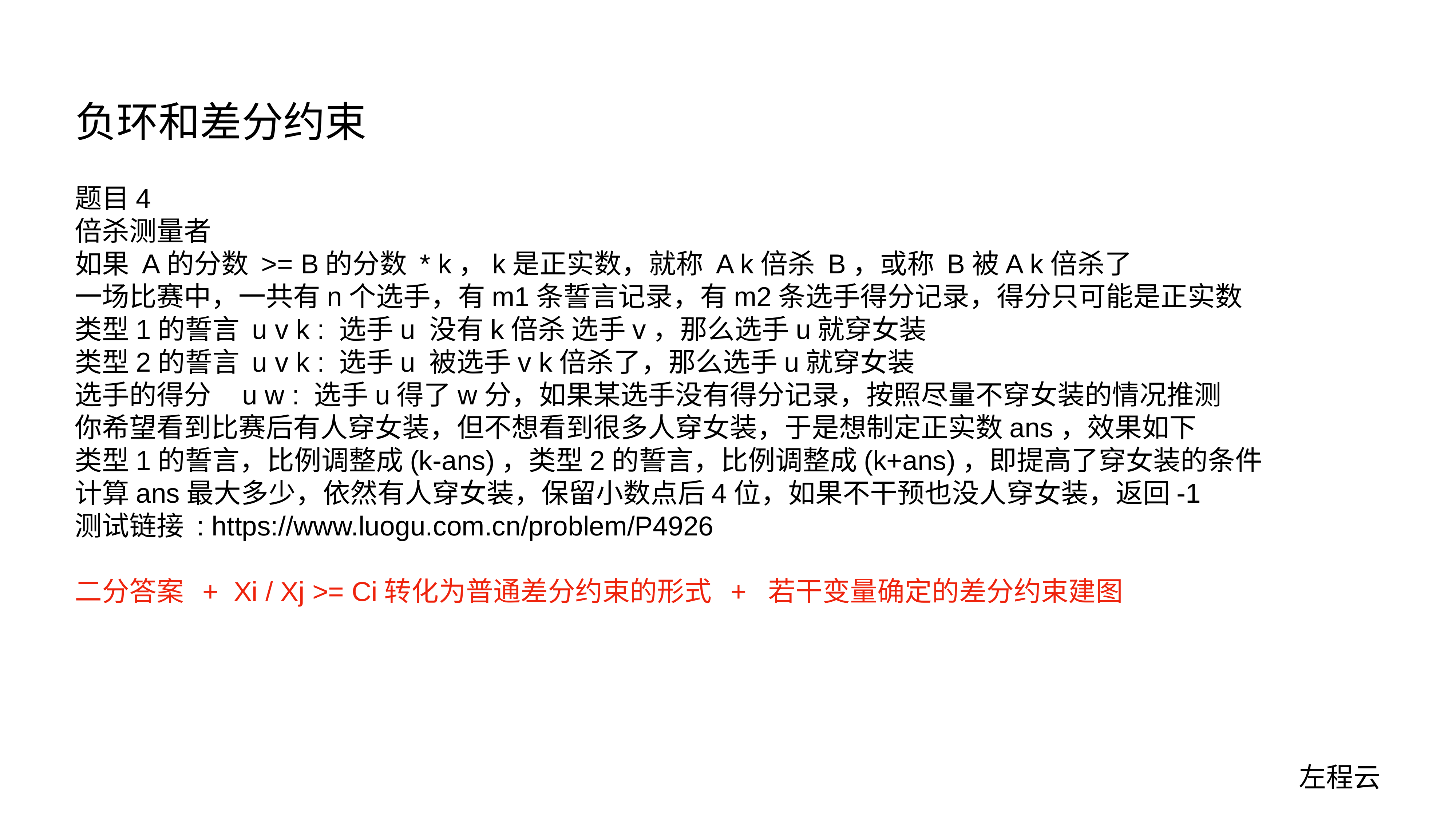

# 负环和差分约束
题目4
倍杀测量者
如果 A的分数 >= B的分数 * k，k是正实数，就称 A k倍杀 B，或称 B被A k倍杀了
一场比赛中，一共有n个选手，有m1条誓言记录，有m2条选手得分记录，得分只可能是正实数
类型1的誓言 u v k : 选手u 没有k倍杀 选手v，那么选手u就穿女装
类型2的誓言 u v k : 选手u 被选手v k倍杀了，那么选手u就穿女装
选手的得分    u w : 选手u得了w分，如果某选手没有得分记录，按照尽量不穿女装的情况推测
你希望看到比赛后有人穿女装，但不想看到很多人穿女装，于是想制定正实数ans，效果如下
类型1的誓言，比例调整成(k-ans)，类型2的誓言，比例调整成(k+ans)，即提高了穿女装的条件
计算ans最大多少，依然有人穿女装，保留小数点后4位，如果不干预也没人穿女装，返回-1
测试链接 : https://www.luogu.com.cn/problem/P4926

二分答案  +  Xi / Xj >= Ci转化为普通差分约束的形式  +  若干变量确定的差分约束建图
左程云